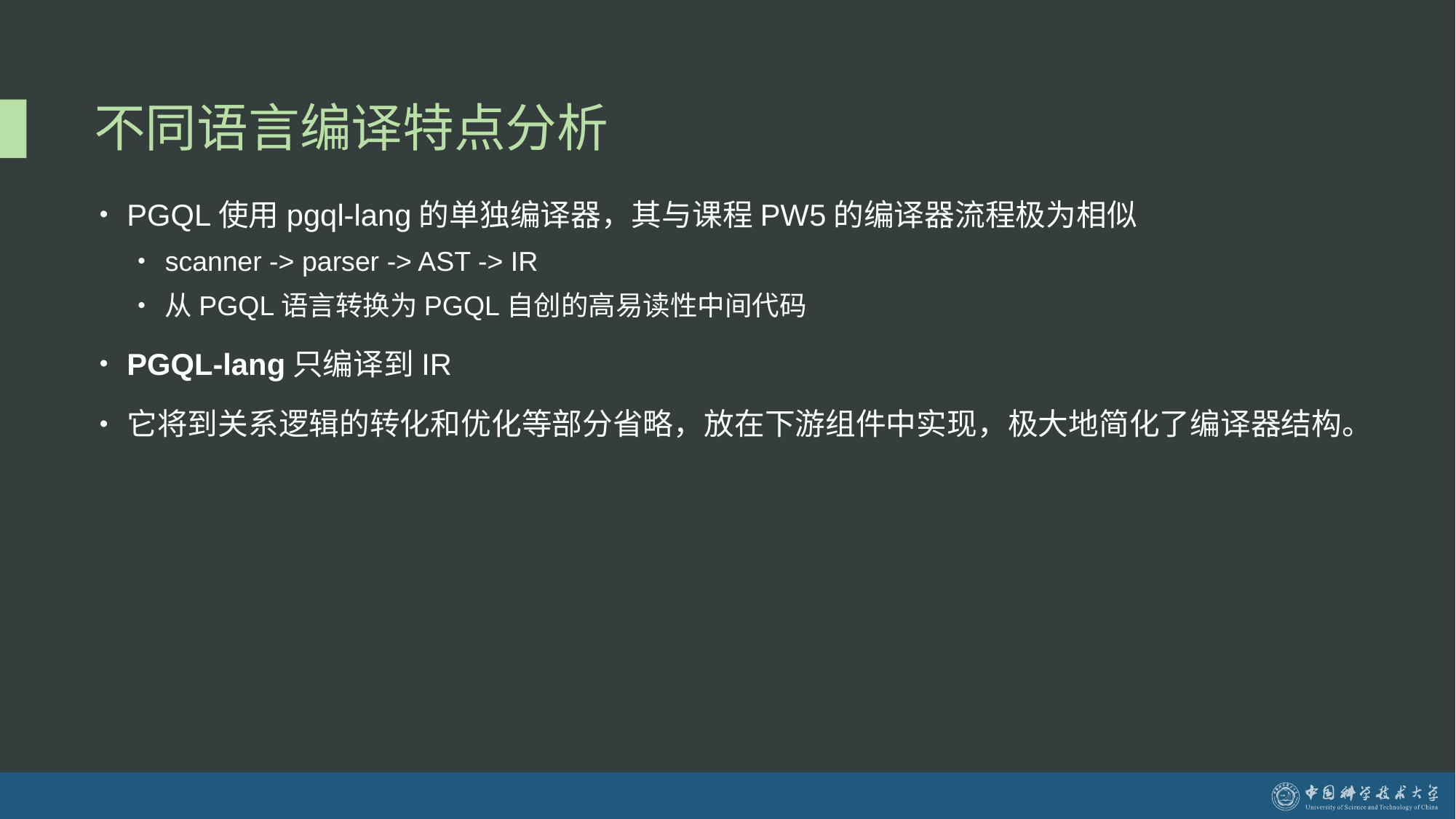

不同语言编译特点分析
PGQL使用pgql-lang的单独编译器，其与课程PW5的编译器流程极为相似
scanner -> parser -> AST -> IR
从PGQL语言转换为PGQL自创的高易读性中间代码
PGQL-lang只编译到IR
它将到关系逻辑的转化和优化等部分省略，放在下游组件中实现，极大地简化了编译器结构。